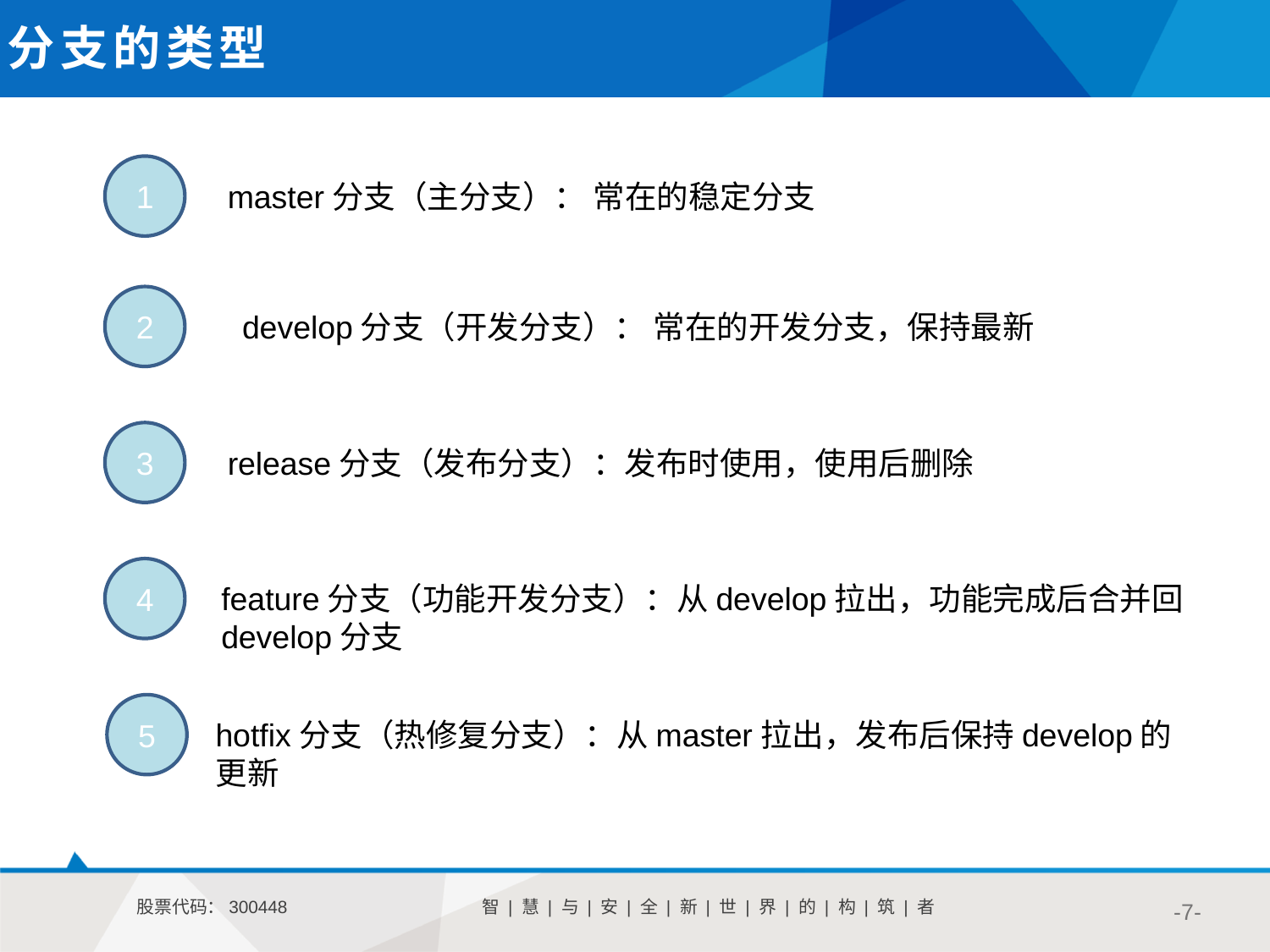

分支的类型
1
master分支（主分支）： 常在的稳定分支
2
develop分支（开发分支）： 常在的开发分支，保持最新
3
release分支（发布分支）：发布时使用，使用后删除
4
feature分支（功能开发分支）：从develop拉出，功能完成后合并回
develop分支
5
hotfix分支（热修复分支）：从master拉出，发布后保持develop的
更新